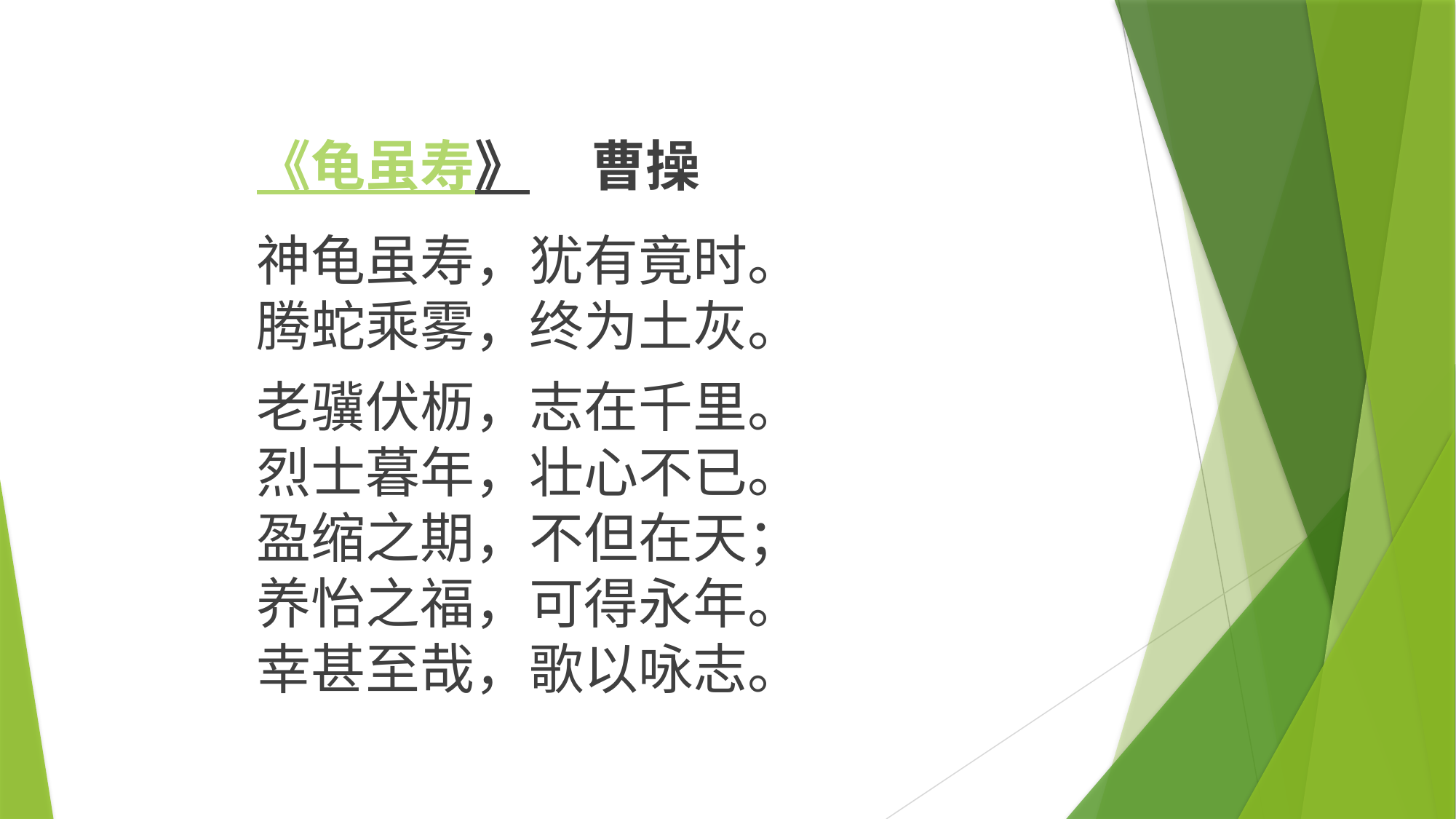

#
《龟虽寿》     曹操
神龟虽寿，犹有竟时。
腾蛇乘雾，终为土灰。
老骥伏枥，志在千里。
烈士暮年，壮心不已。
盈缩之期，不但在天；
养怡之福，可得永年。
幸甚至哉，歌以咏志。